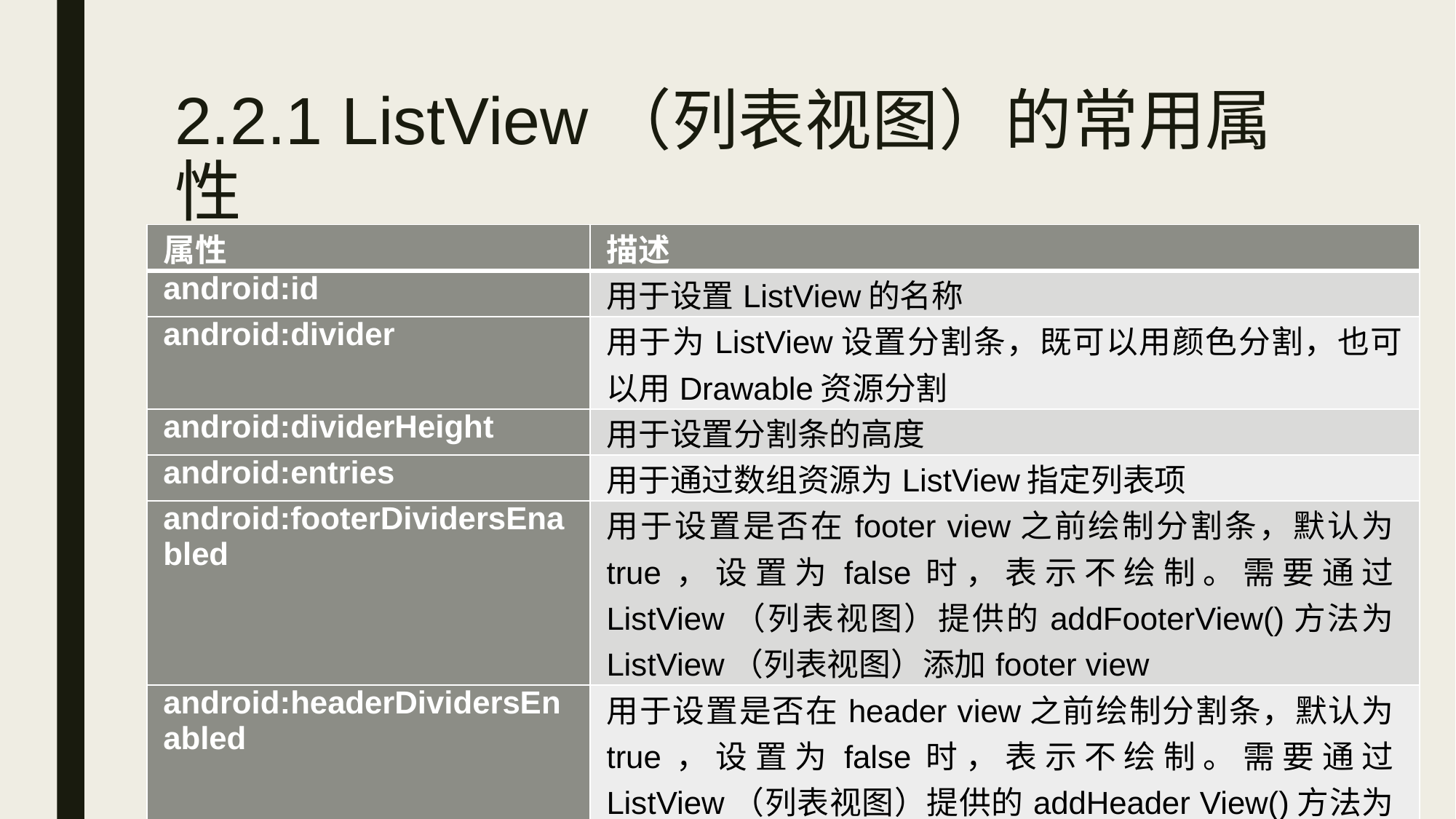

# 2.2.1 ListView（列表视图）的常用属性
| 属性 | 描述 |
| --- | --- |
| android:id | 用于设置ListView的名称 |
| android:divider | 用于为ListView设置分割条，既可以用颜色分割，也可以用Drawable资源分割 |
| android:dividerHeight | 用于设置分割条的高度 |
| android:entries | 用于通过数组资源为ListView指定列表项 |
| android:footerDividersEnabled | 用于设置是否在footer view之前绘制分割条，默认为true，设置为false时，表示不绘制。需要通过ListView（列表视图）提供的addFooterView()方法为ListView（列表视图）添加footer view |
| android:headerDividersEnabled | 用于设置是否在header view之前绘制分割条，默认为true，设置为false时，表示不绘制。需要通过ListView（列表视图）提供的addHeader View()方法为ListView（列表视图）添加header view |